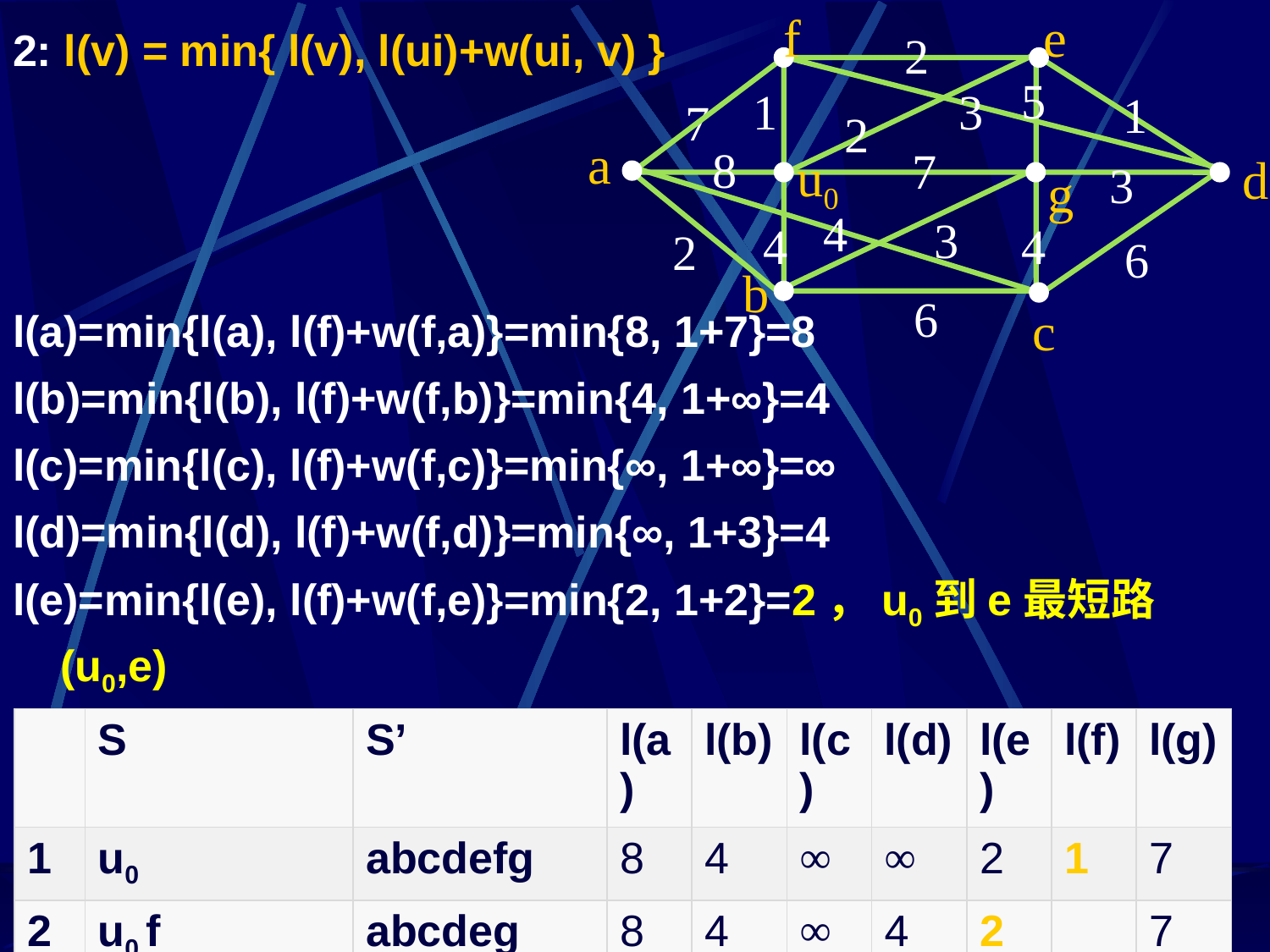

f
e
2

5
1
3
1
7
2
a
8
7
u0
d
3
g

4
3
4
4
2
6
b

6

c
2: l(v) = min{ l(v), l(ui)+w(ui, v) }

l(a)=min{l(a), l(f)+w(f,a)}=min{8, 1+7}=8
l(b)=min{l(b), l(f)+w(f,b)}=min{4, 1+∞}=4
l(c)=min{l(c), l(f)+w(f,c)}=min{∞, 1+∞}=∞
l(d)=min{l(d), l(f)+w(f,d)}=min{∞, 1+3}=4
l(e)=min{l(e), l(f)+w(f,e)}=min{2, 1+2}=2，u0到e最短路(u0,e)
l(g)=min{l(g), l(f)+w(f,g)}=min{7, 1+∞}=7

|  | S | S’ | l(a) | l(b) | l(c) | l(d) | l(e) | l(f) | l(g) |
| --- | --- | --- | --- | --- | --- | --- | --- | --- | --- |
| 1 | u0 | abcdefg | 8 | 4 | ∞ | ∞ | 2 | 1 | 7 |
| 2 | u0 f | abcdeg | 8 | 4 | ∞ | 4 | 2 |  | 7 |

80